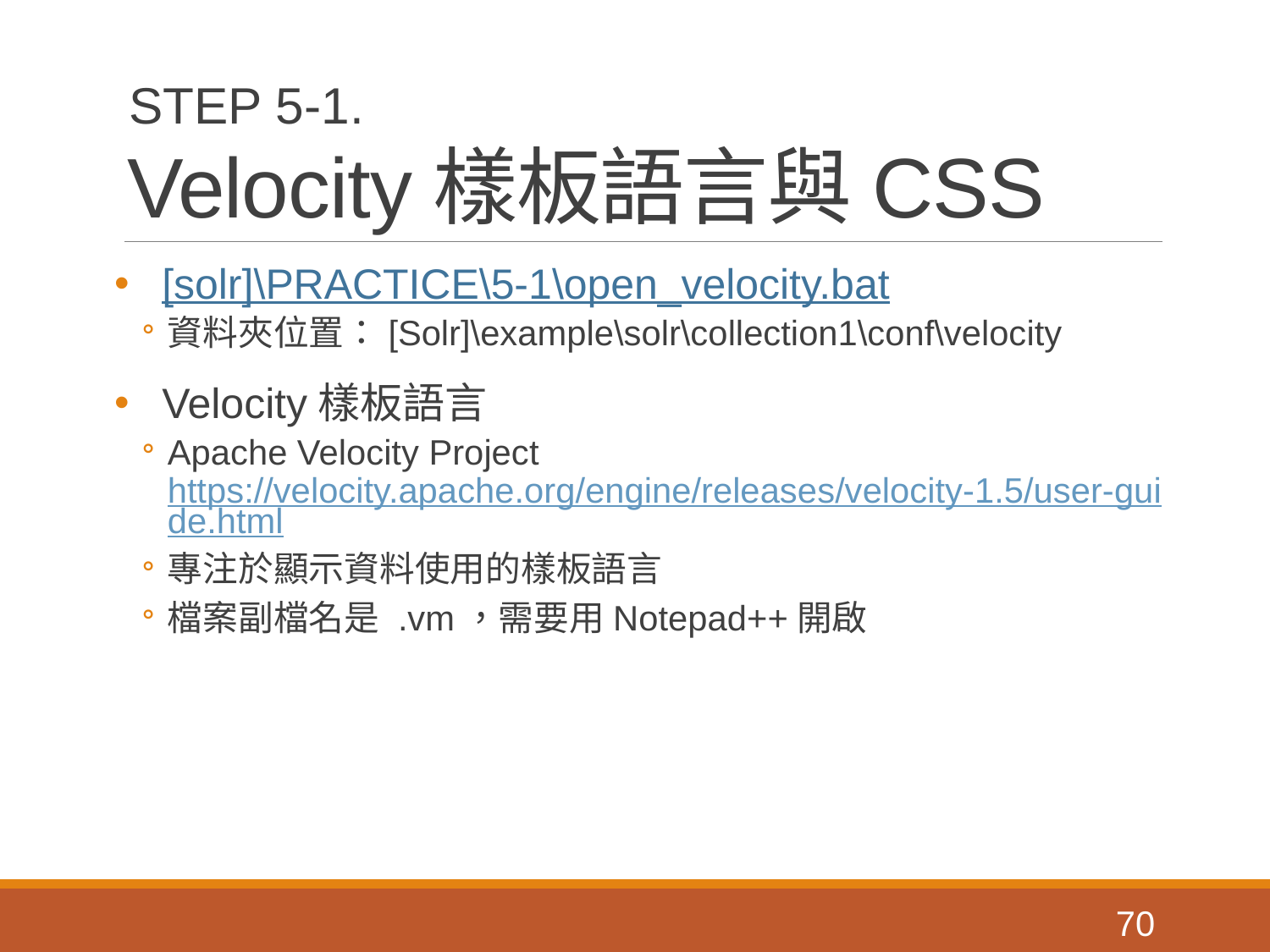

STEP 5-1.
# Velocity樣板語言與CSS
[solr]\PRACTICE\5-1\open_velocity.bat
資料夾位置：[Solr]\example\solr\collection1\conf\velocity
Velocity樣板語言
Apache Velocity Project
https://velocity.apache.org/engine/releases/velocity-1.5/user-guide.html
專注於顯示資料使用的樣板語言
檔案副檔名是 .vm，需要用Notepad++開啟

70